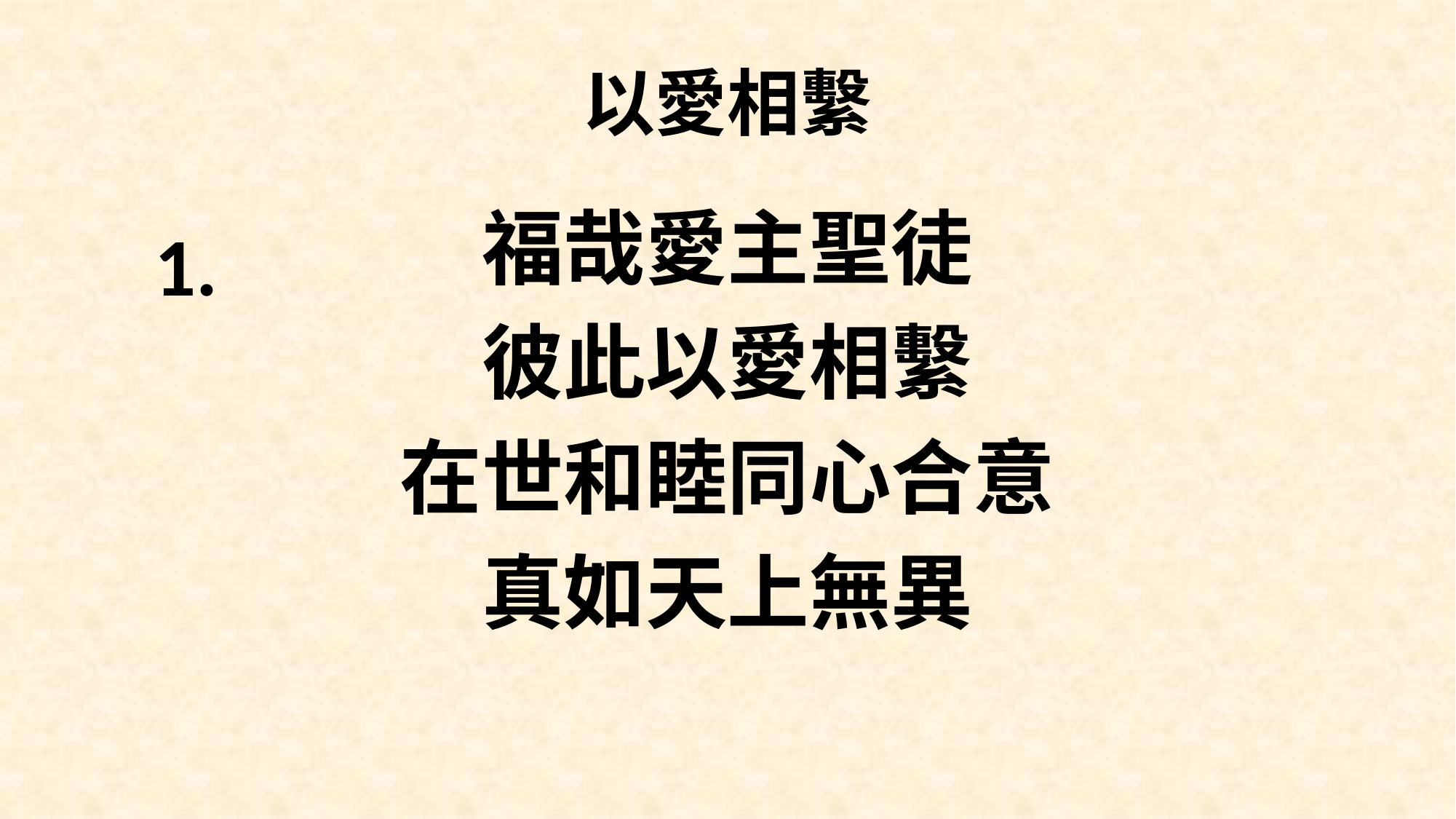

# 以愛相繫
福哉愛主聖徒
彼此以愛相繫
在世和睦同心合意
真如天上無異
1.